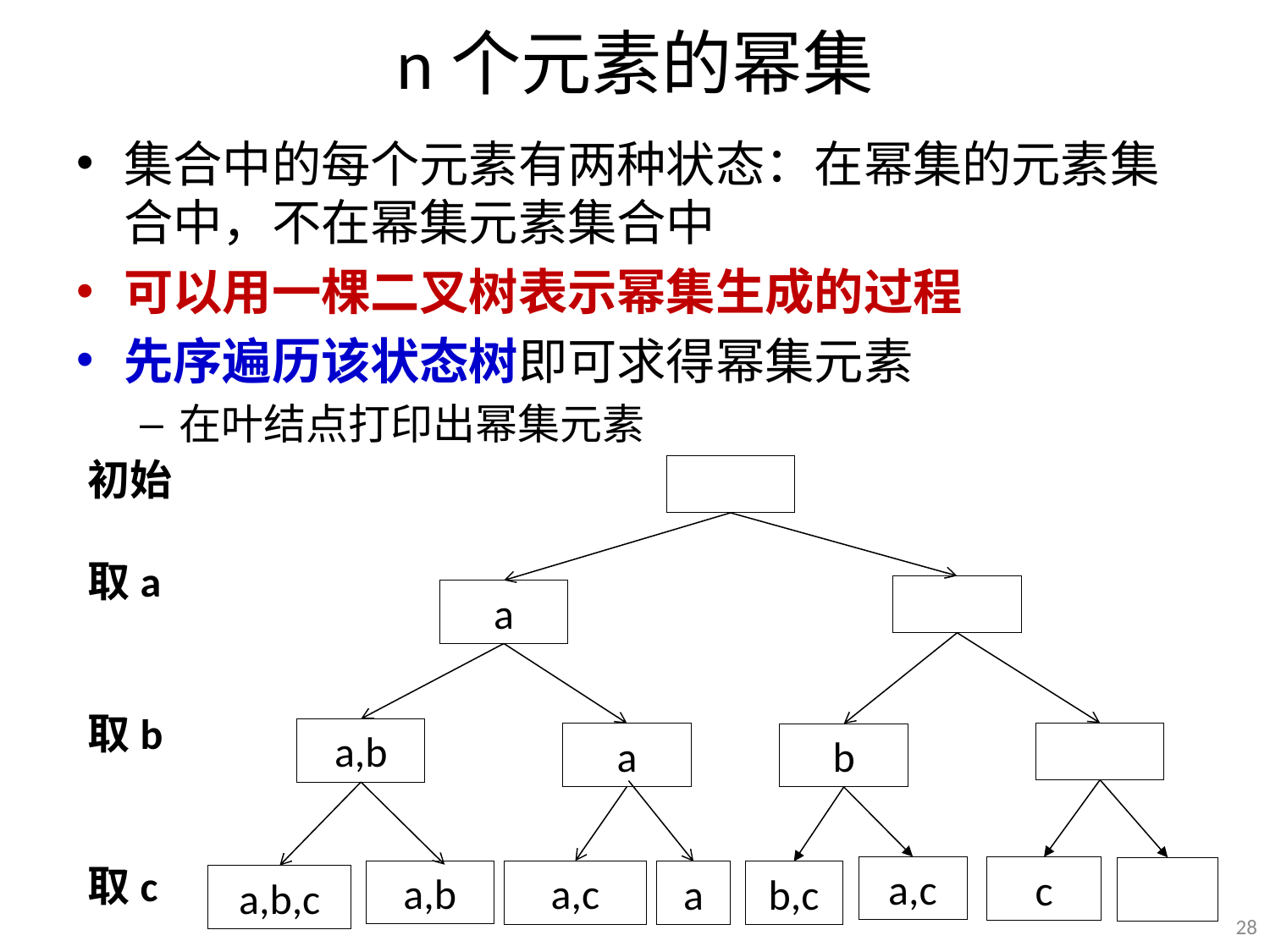

# n个元素的幂集
集合中的每个元素有两种状态：在幂集的元素集合中，不在幂集元素集合中
可以用一棵二叉树表示幂集生成的过程
先序遍历该状态树即可求得幂集元素
在叶结点打印出幂集元素

初始

取a

取b

取c

a
a,b

a
b
a,c
c

a,b
a,c
b,c
a
a,b,c
28